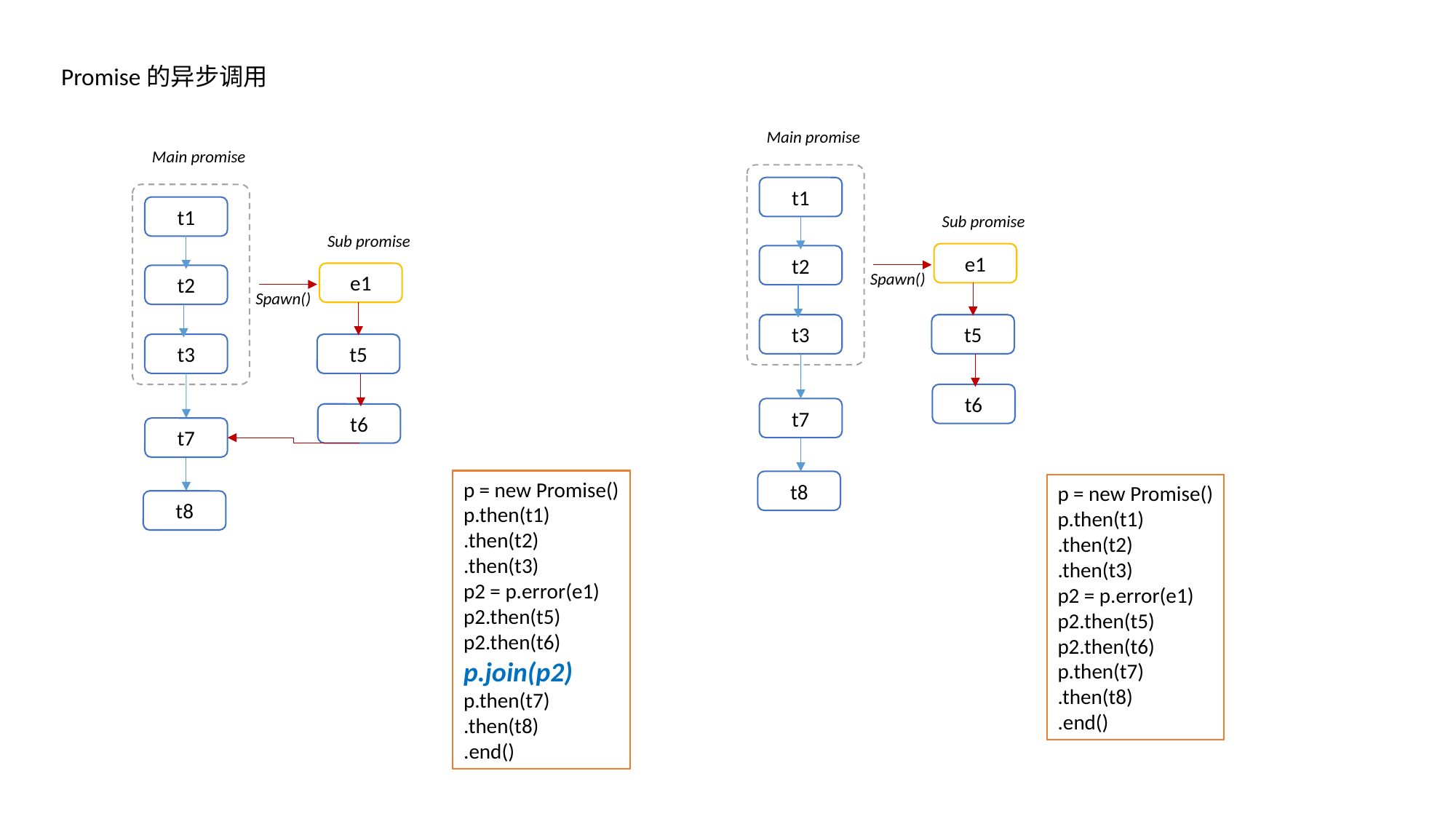

Promise的异步调用
Main promise

t1
e1
t2
t3
t5
t6
t7
t8
Sub promise
Spawn()
Main promise

t1
e1
t2
t3
t5
t6
t7
t8
Sub promise
Spawn()
p = new Promise()
p.then(t1)
.then(t2)
.then(t3)
p2 = p.error(e1)
p2.then(t5)
p2.then(t6)
p.join(p2)
p.then(t7)
.then(t8)
.end()
p = new Promise()
p.then(t1)
.then(t2)
.then(t3)
p2 = p.error(e1)
p2.then(t5)
p2.then(t6)
p.then(t7)
.then(t8)
.end()